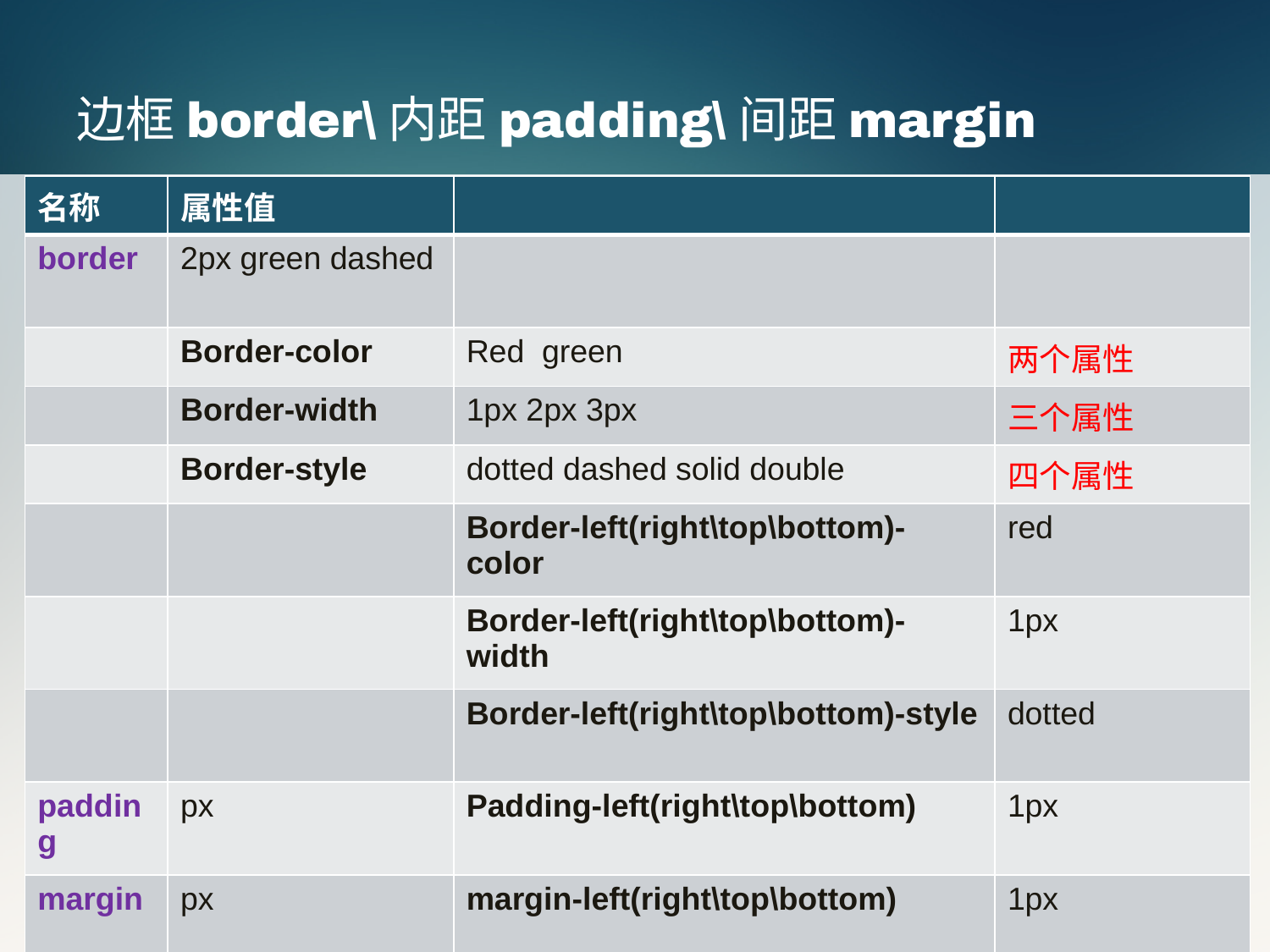

# 边框border\内距padding\间距margin
| 名称 | 属性值 |  |  |
| --- | --- | --- | --- |
| border | 2px green dashed |  |  |
|  | Border-color | Red green | 两个属性 |
|  | Border-width | 1px 2px 3px | 三个属性 |
|  | Border-style | dotted dashed solid double | 四个属性 |
|  |  | Border-left(right\top\bottom)-color | red |
|  |  | Border-left(right\top\bottom)-width | 1px |
|  |  | Border-left(right\top\bottom)-style | dotted |
| padding | px | Padding-left(right\top\bottom) | 1px |
| margin | px | margin-left(right\top\bottom) | 1px |